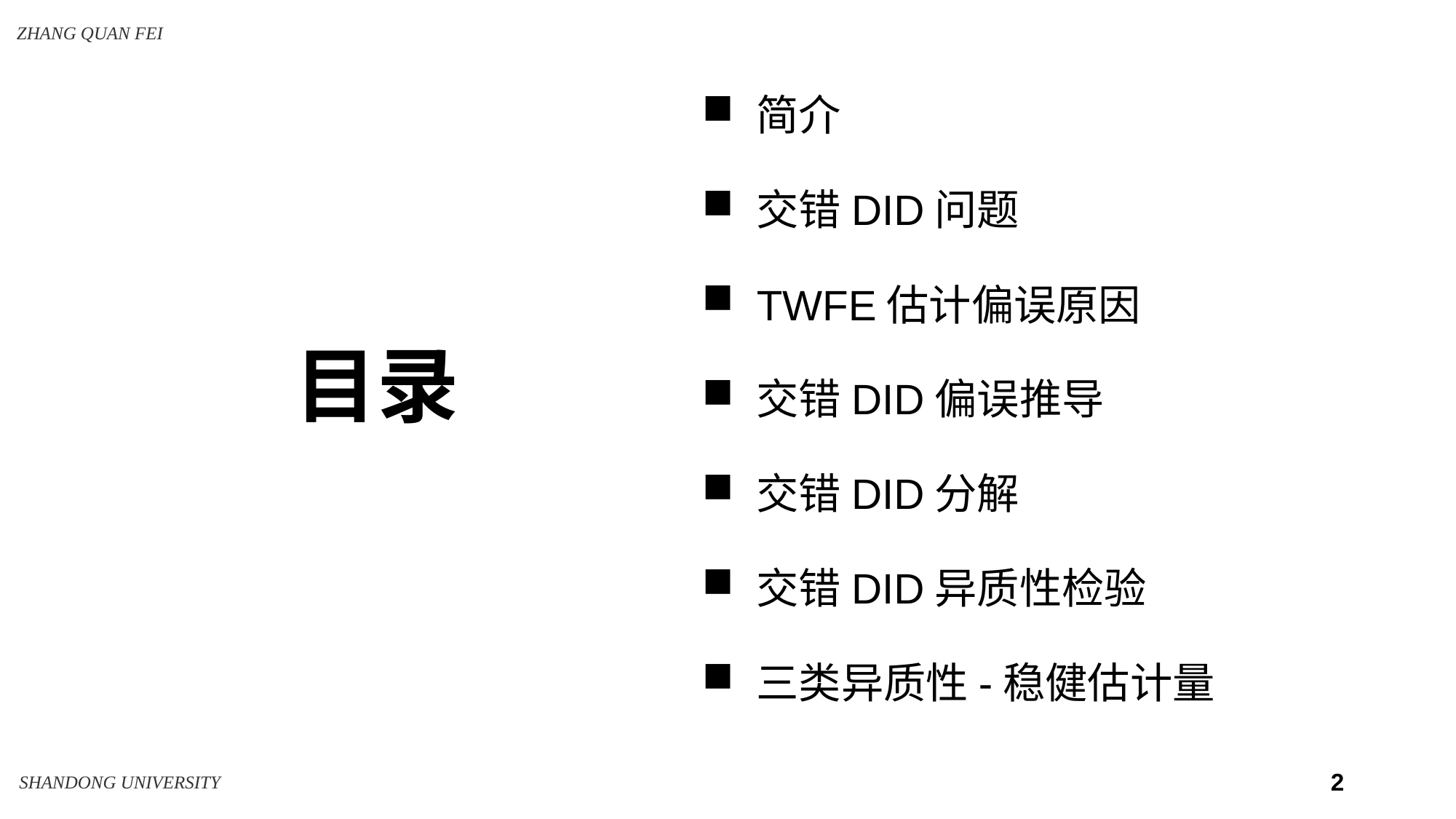

简介
交错DID问题
TWFE估计偏误原因
交错DID偏误推导
交错DID分解
交错DID异质性检验
三类异质性-稳健估计量
目录
2